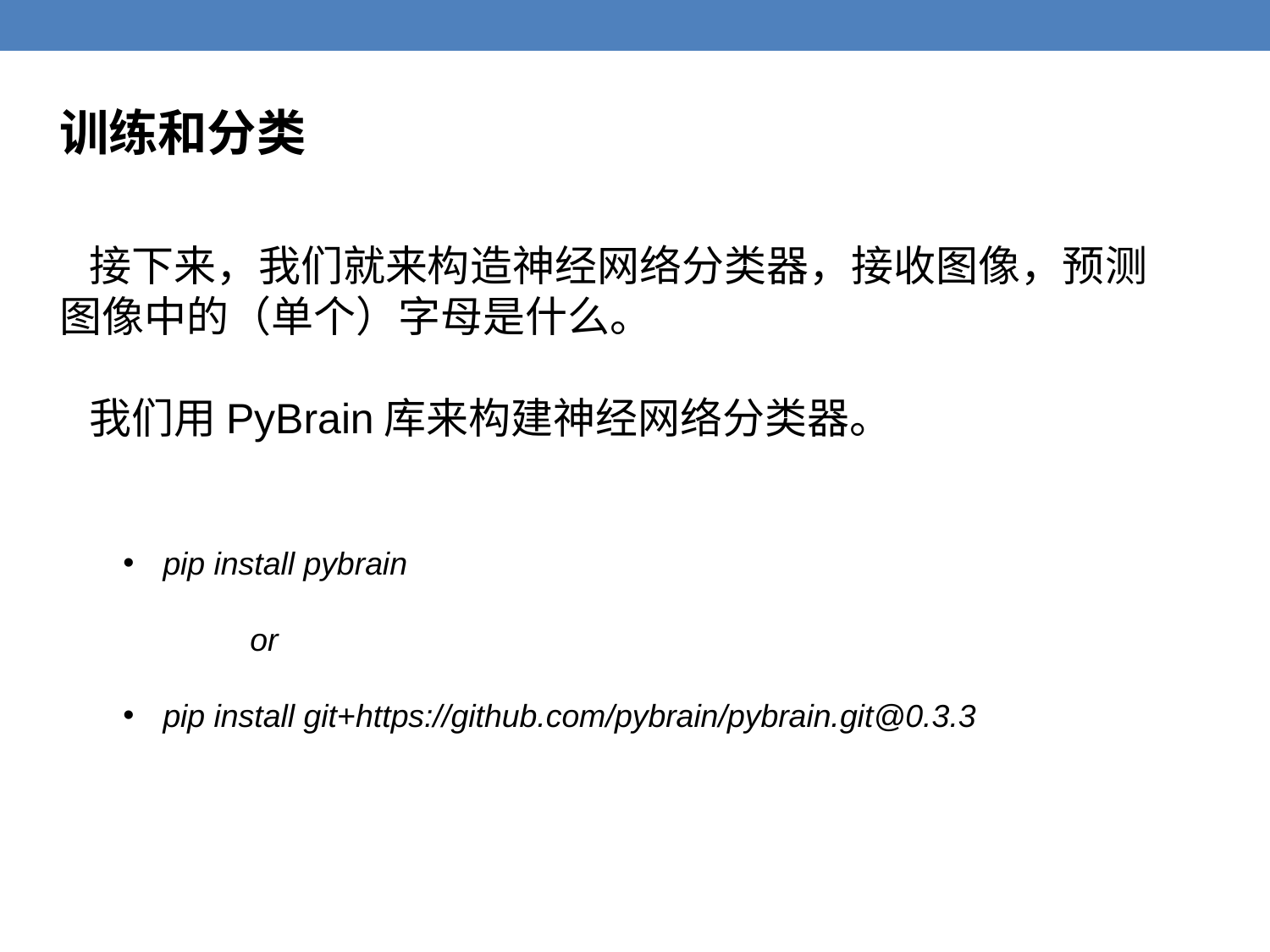

训练和分类
  接下来，我们就来构造神经网络分类器，接收图像，预测图像中的（单个）字母是什么。

  我们用PyBrain库来构建神经网络分类器。

pip install pybrain

	or

pip install git+https://github.com/pybrain/pybrain.git@0.3.3